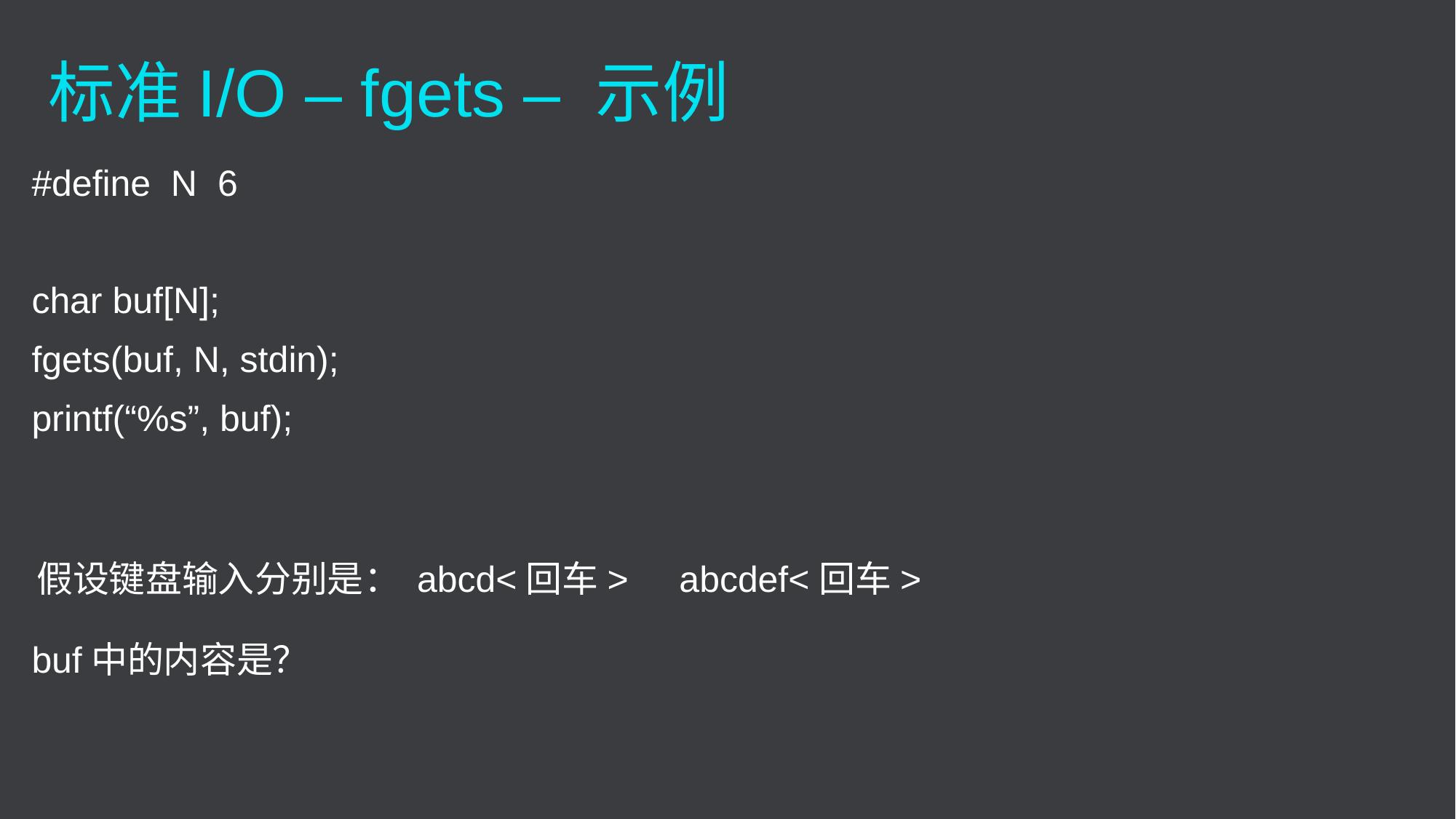

标准I/O – fgets – 示例
  #define  N  6

  char buf[N];
  fgets(buf, N, stdin);
  printf(“%s”, buf);

  假设键盘输入分别是： abcd<回车>     abcdef<回车>
  buf中的内容是？